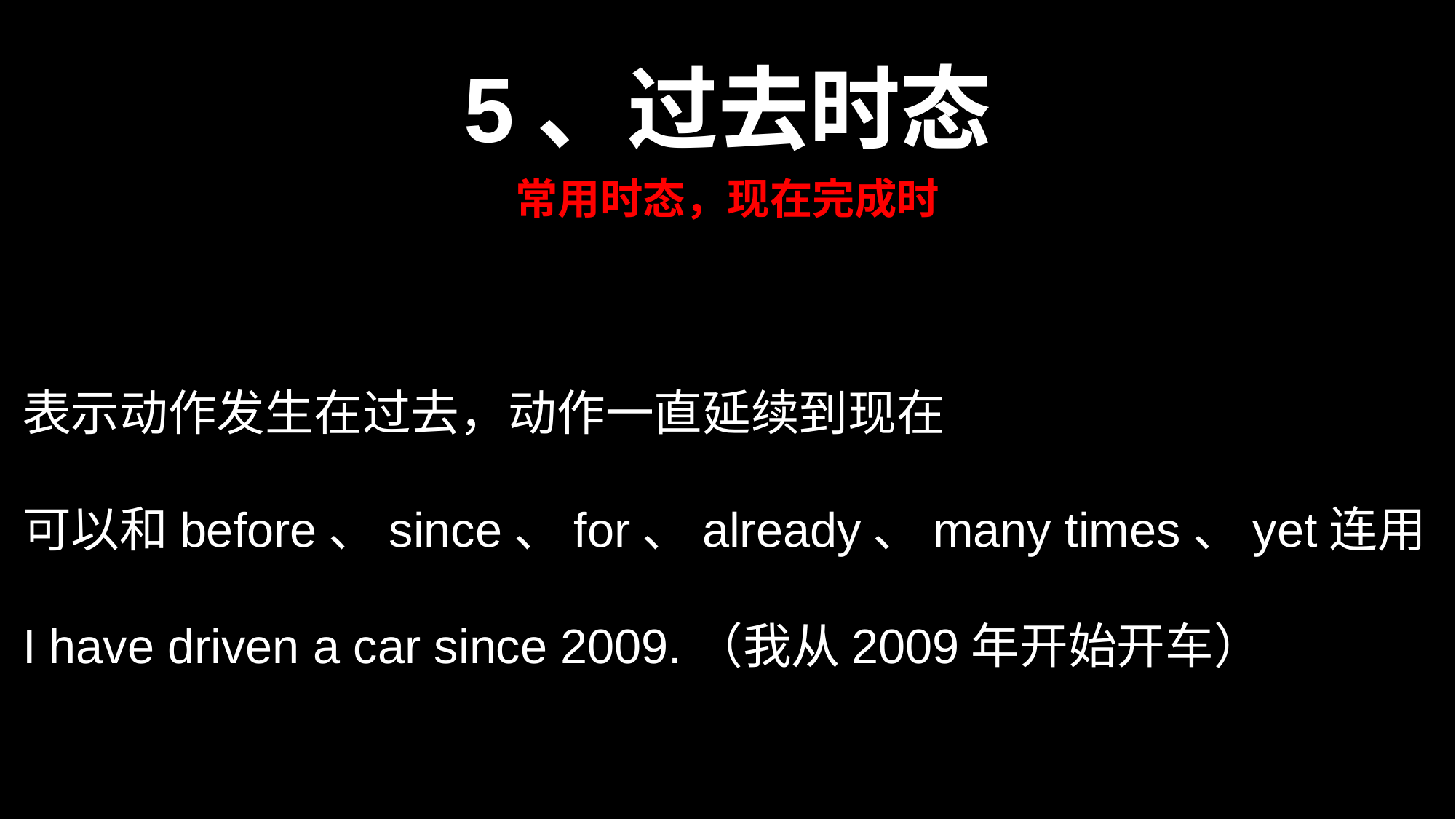

5、过去时态
常用时态，现在完成时
表示动作发生在过去，动作一直延续到现在

可以和before、since、for、already、many times、yet连用

I have driven a car since 2009.（我从2009年开始开车）